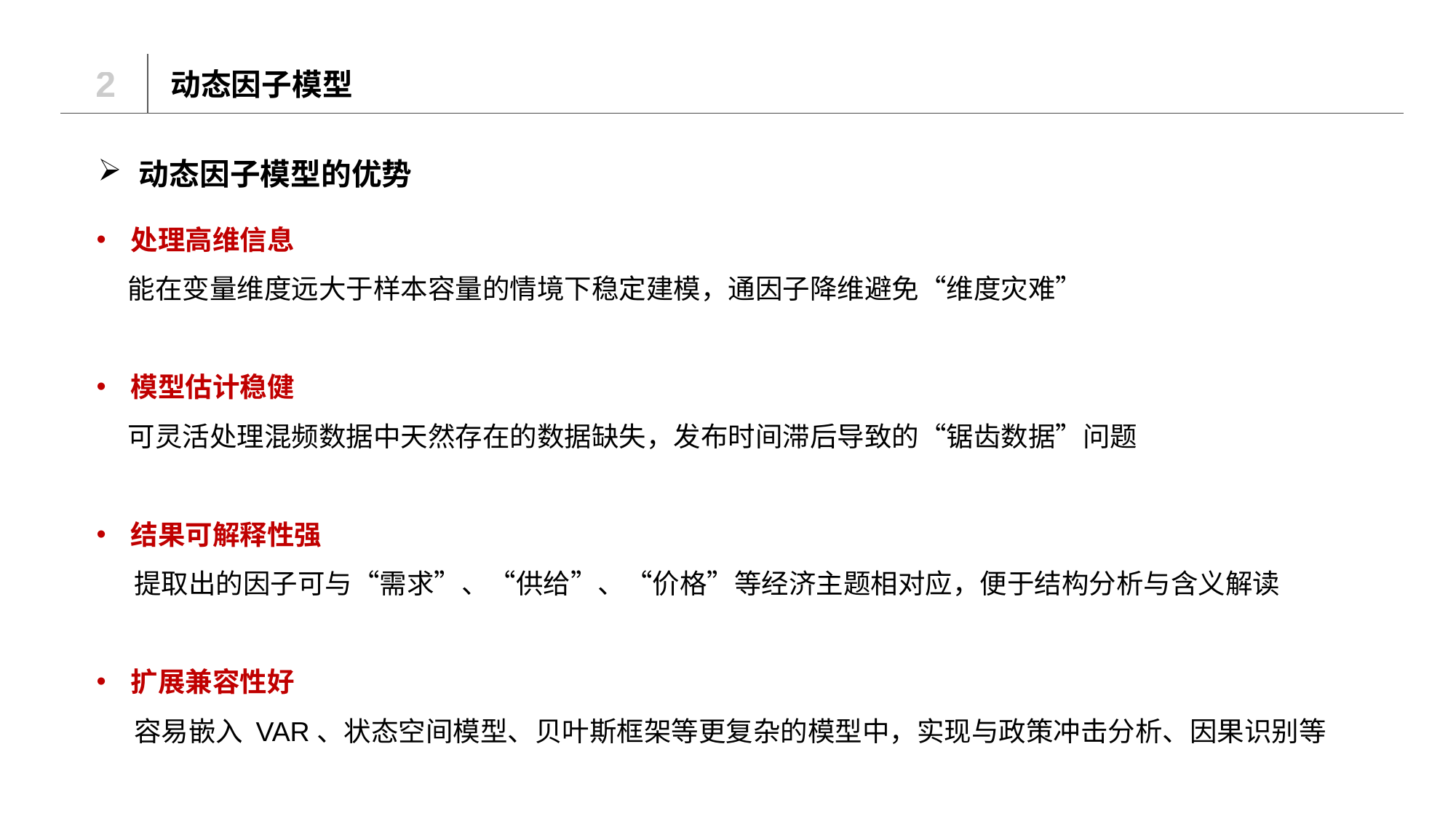

2
动态因子模型
动态因子模型的优势
处理高维信息
    能在变量维度远大于样本容量的情境下稳定建模，通因子降维避免“维度灾难”

模型估计稳健
    可灵活处理混频数据中天然存在的数据缺失，发布时间滞后导致的“锯齿数据”问题

结果可解释性强
     提取出的因子可与“需求”、“供给”、“价格”等经济主题相对应，便于结构分析与含义解读

扩展兼容性好
     容易嵌入 VAR、状态空间模型、贝叶斯框架等更复杂的模型中，实现与政策冲击分析、因果识别等